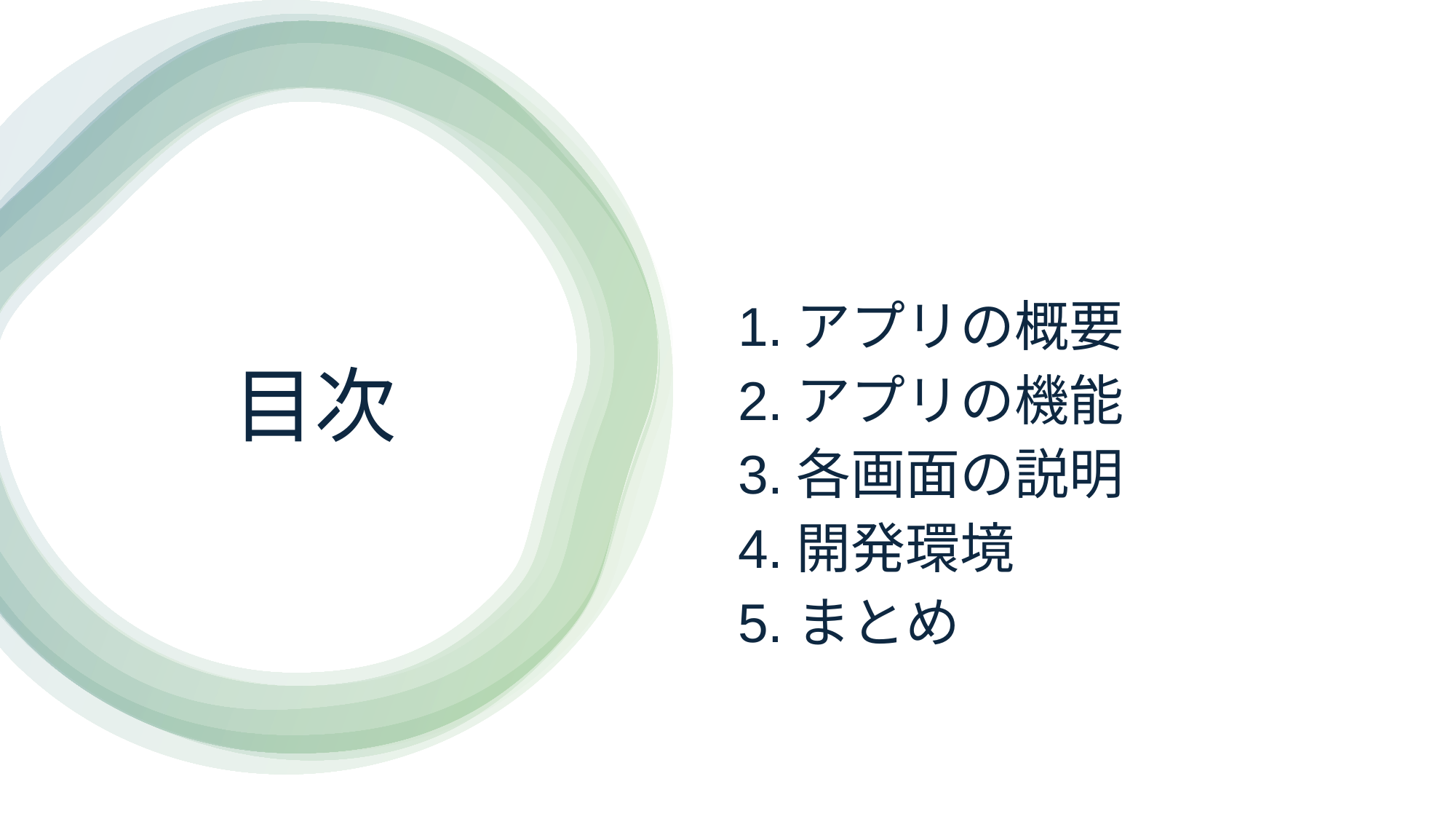

1.アプリの概要
2.アプリの機能
3.各画面の説明
4.開発環境
5.まとめ
# 目次